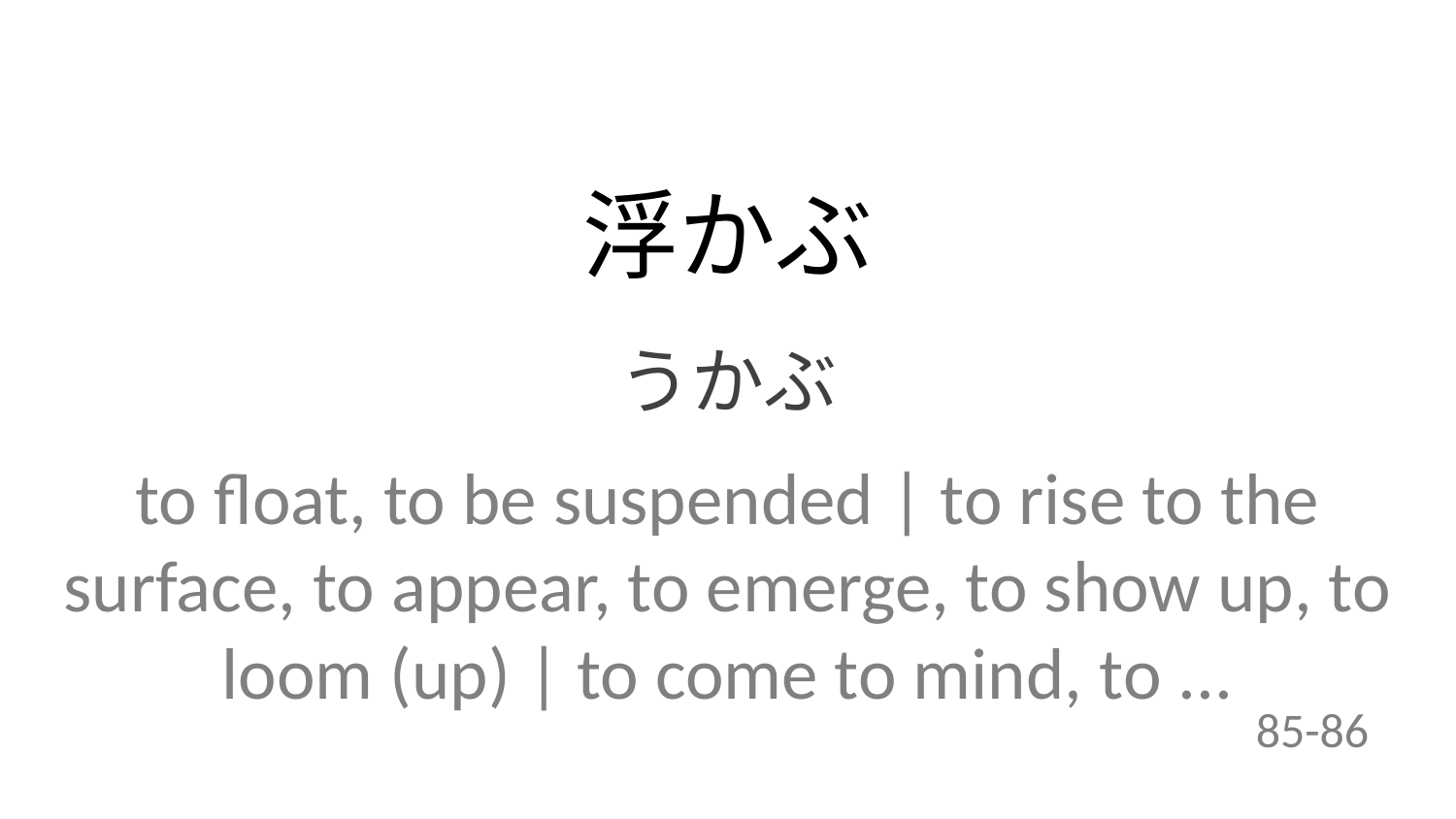

浮かぶ

うかぶ
to float, to be suspended | to rise to the surface, to appear, to emerge, to show up, to loom (up) | to come to mind, to ...
85-86